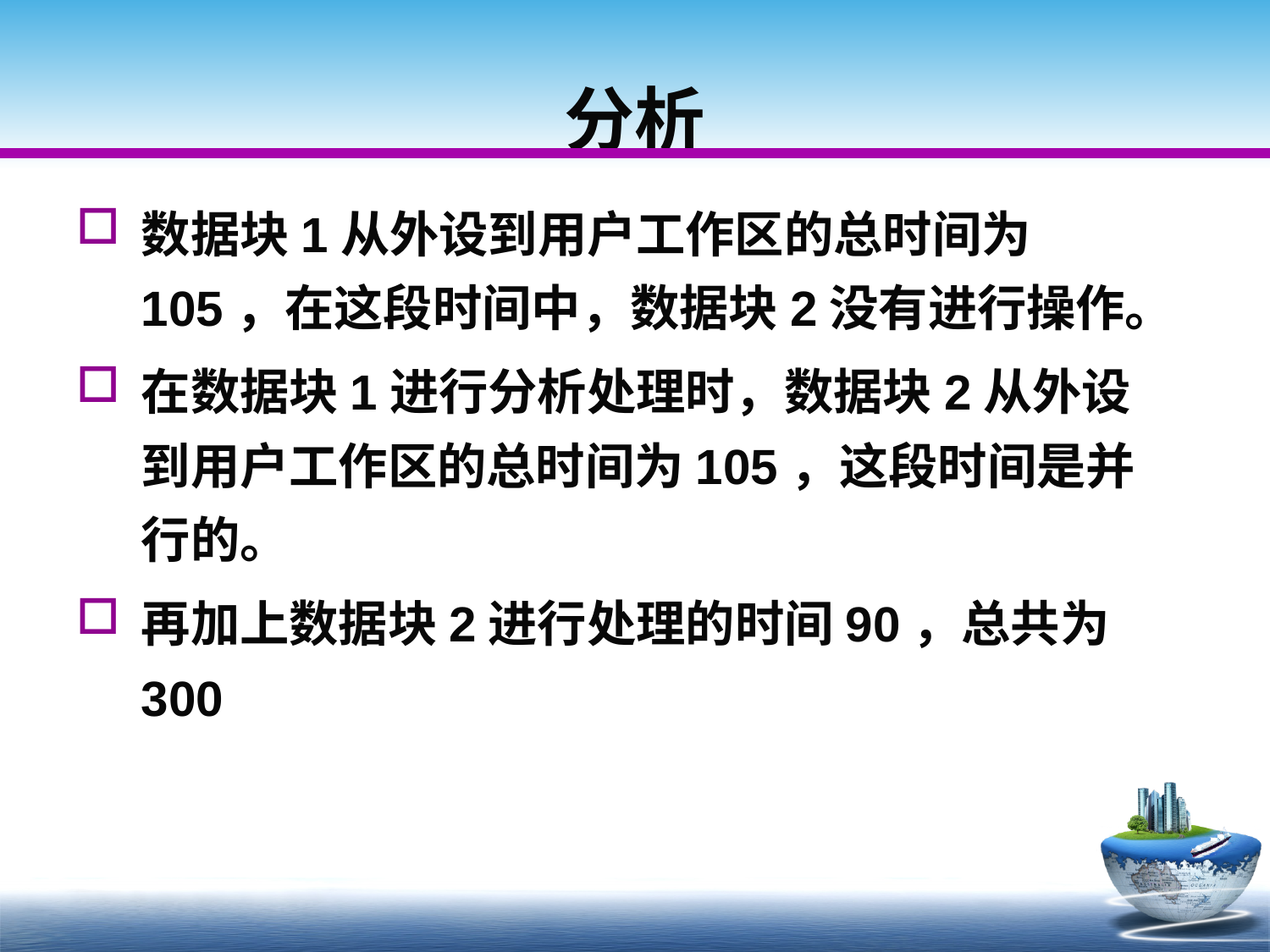

# 分析

数据块1从外设到用户工作区的总时间为105，在这段时间中，数据块2没有进行操作。
在数据块1进行分析处理时，数据块2从外设到用户工作区的总时间为105，这段时间是并行的。
再加上数据块2进行处理的时间90，总共为300